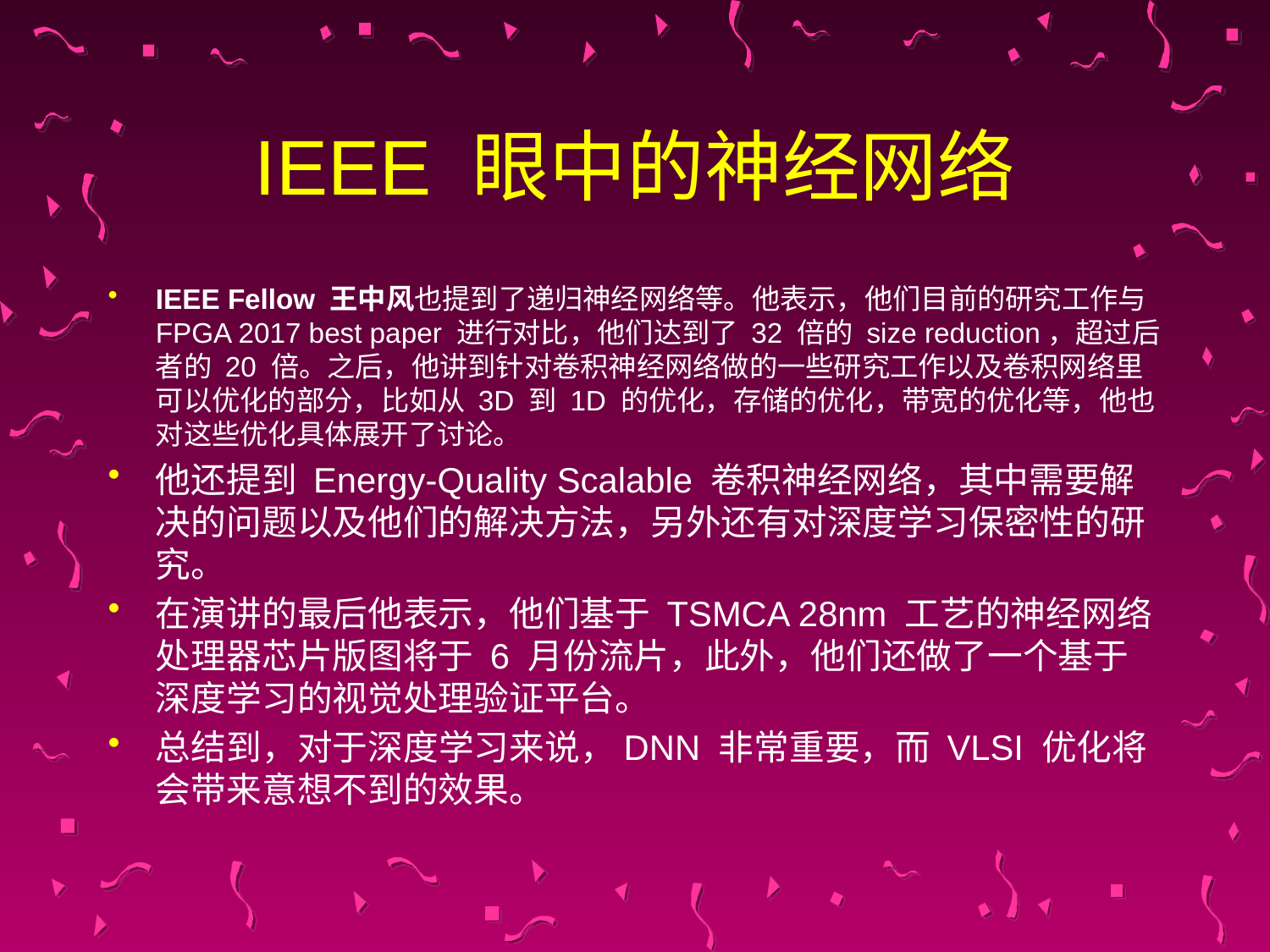

# IEEE 眼中的神经网络
IEEE Fellow 王中风也提到了递归神经网络等。他表示，他们目前的研究工作与 FPGA 2017 best paper 进行对比，他们达到了 32 倍的 size reduction，超过后者的 20 倍。之后，他讲到针对卷积神经网络做的一些研究工作以及卷积网络里可以优化的部分，比如从 3D 到 1D 的优化，存储的优化，带宽的优化等，他也对这些优化具体展开了讨论。
他还提到 Energy-Quality Scalable 卷积神经网络，其中需要解决的问题以及他们的解决方法，另外还有对深度学习保密性的研究。
在演讲的最后他表示，他们基于 TSMCA 28nm 工艺的神经网络处理器芯片版图将于 6 月份流片，此外，他们还做了一个基于深度学习的视觉处理验证平台。
总结到，对于深度学习来说，DNN 非常重要，而 VLSI 优化将会带来意想不到的效果。